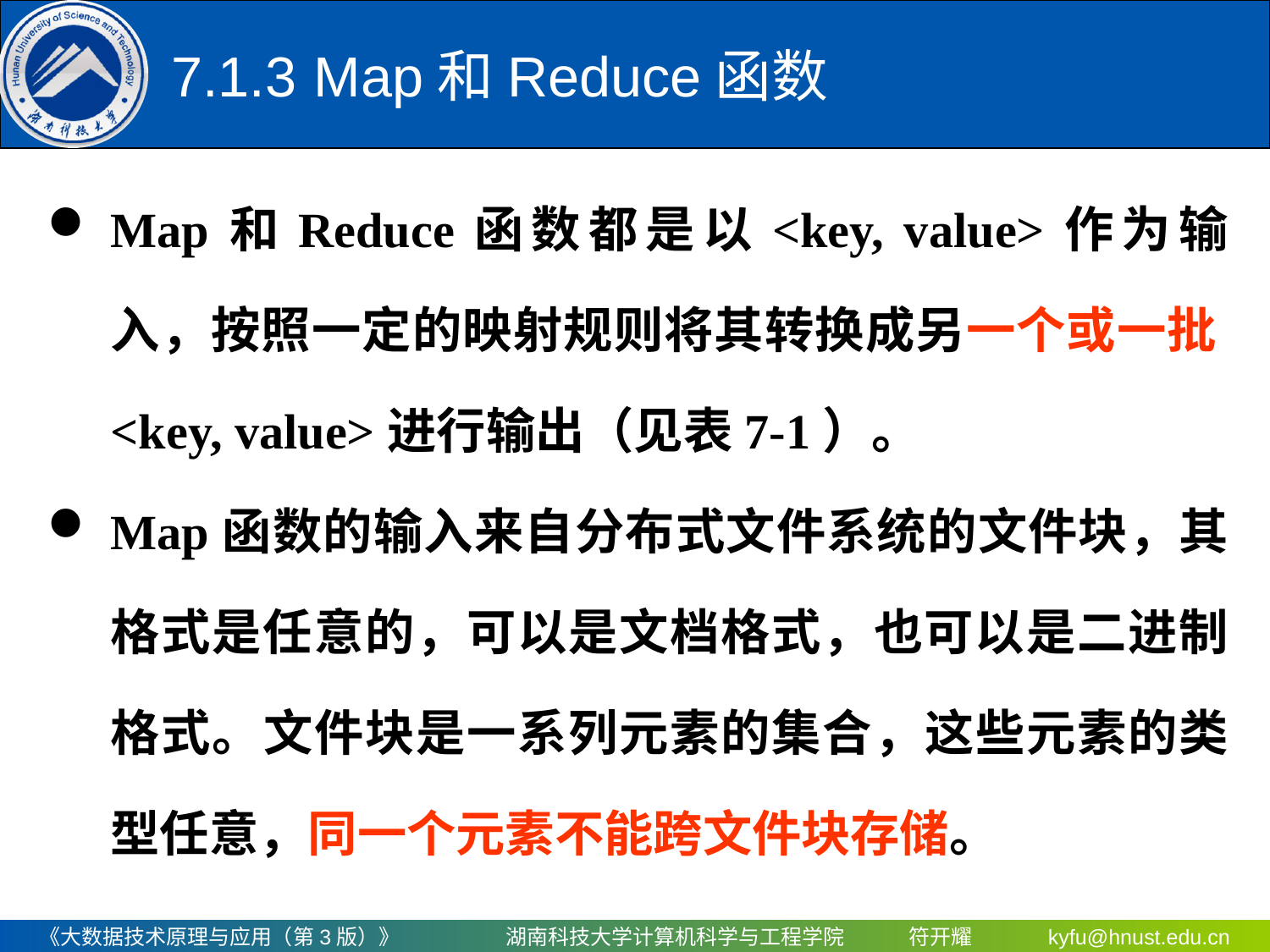

7.1.3	 Map和Reduce函数
Map和Reduce函数都是以<key, value>作为输入，按照一定的映射规则将其转换成另一个或一批<key, value>进行输出（见表7-1）。
Map函数的输入来自分布式文件系统的文件块，其格式是任意的，可以是文档格式，也可以是二进制格式。文件块是一系列元素的集合，这些元素的类型任意，同一个元素不能跨文件块存储。